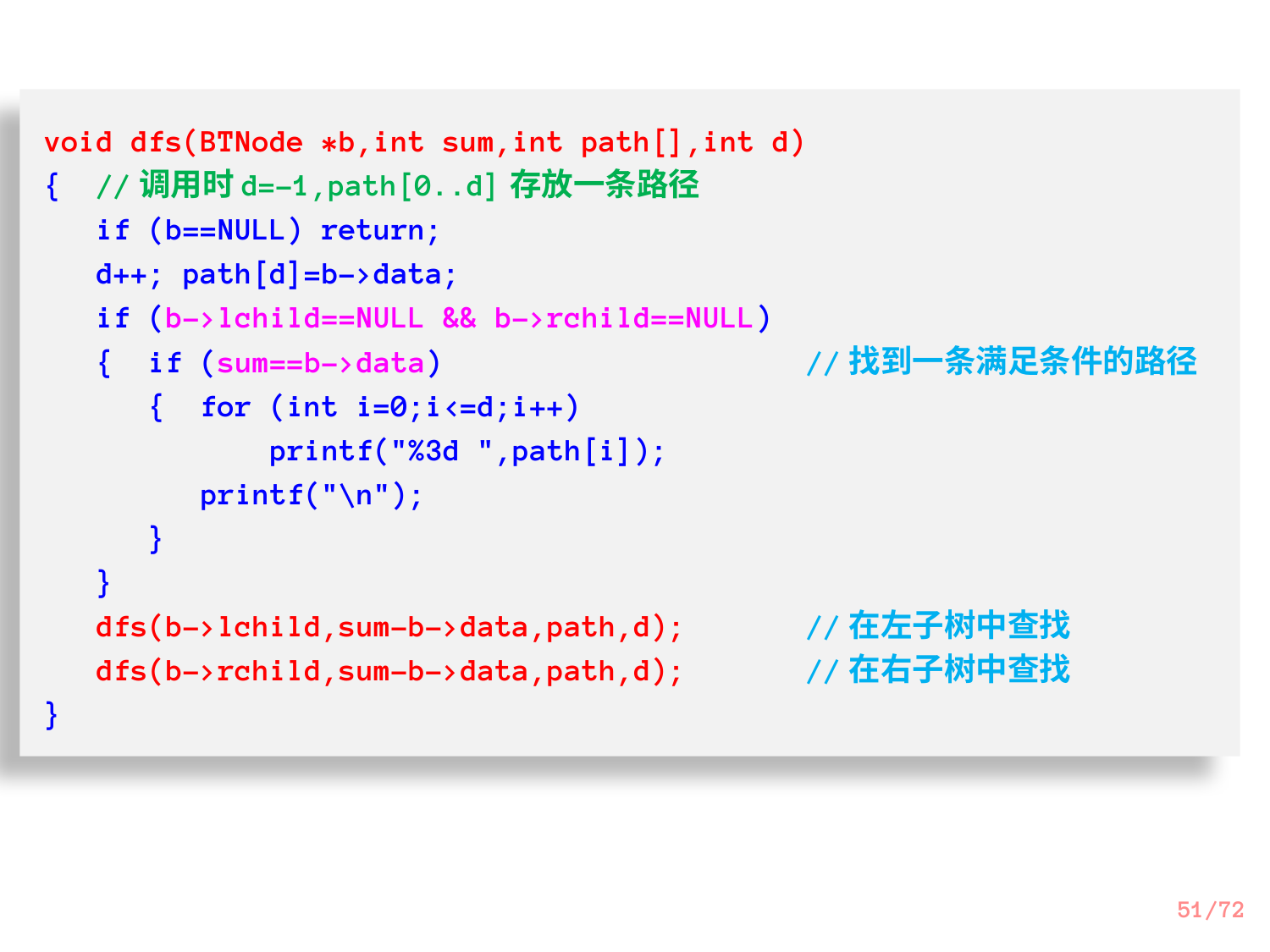

void dfs(BTNode *b,int sum,int path[],int d)
{  //调用时d=-1,path[0..d]存放一条路径
   if (b==NULL) return;
   d++; path[d]=b->data;
   if (b->lchild==NULL && b->rchild==NULL)
   {  if (sum==b->data)		      	//找到一条满足条件的路径
      {  for (int i=0;i<=d;i++)
             printf("%3d ",path[i]);
         printf("\n");
      }
   }
   dfs(b->lchild,sum-b->data,path,d);   	//在左子树中查找
   dfs(b->rchild,sum-b->data,path,d);   	//在右子树中查找
}
51/72